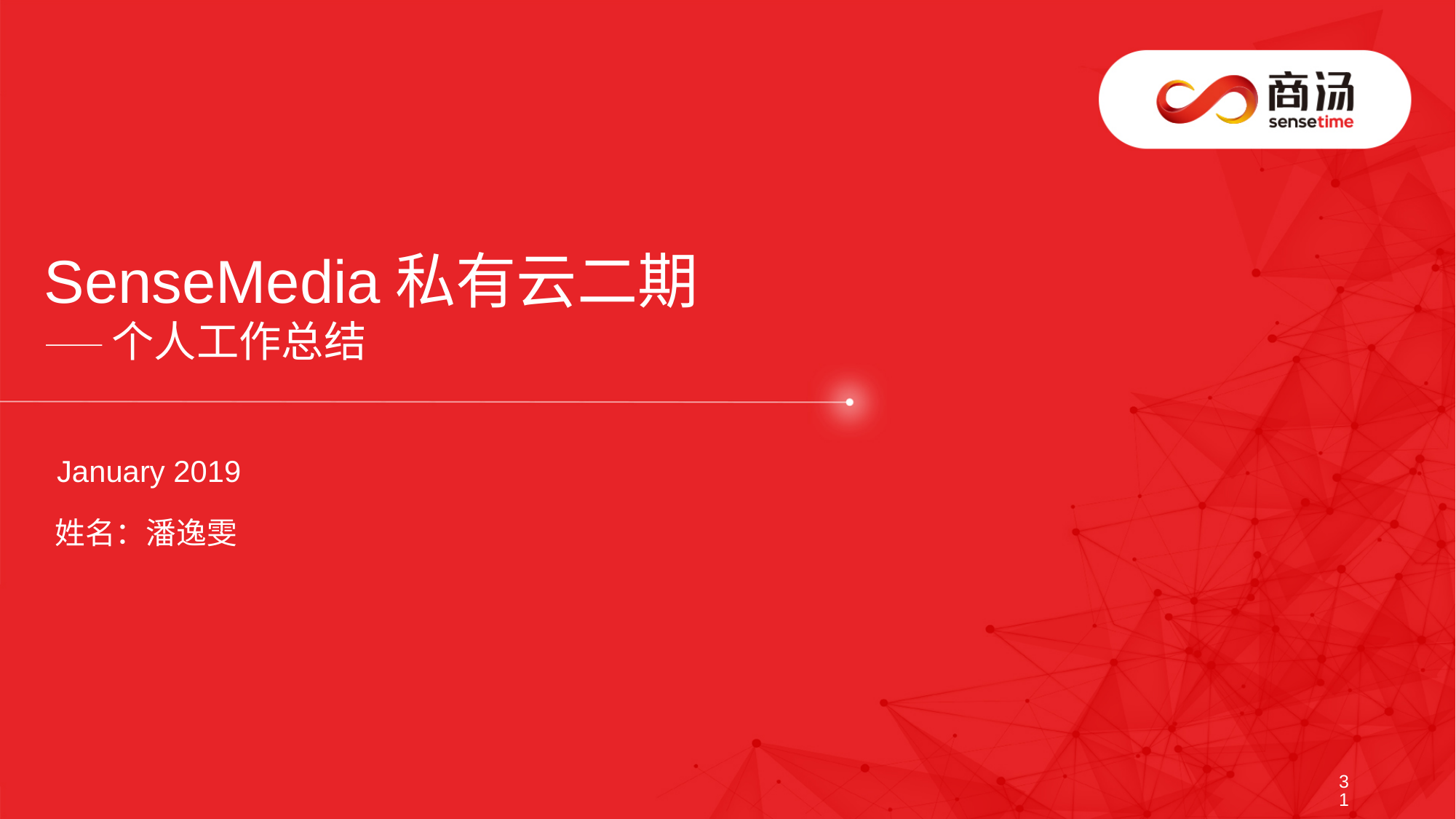

# SenseMedia私有云二期 —— 个人工作总结
January 2019
姓名：潘逸雯
31